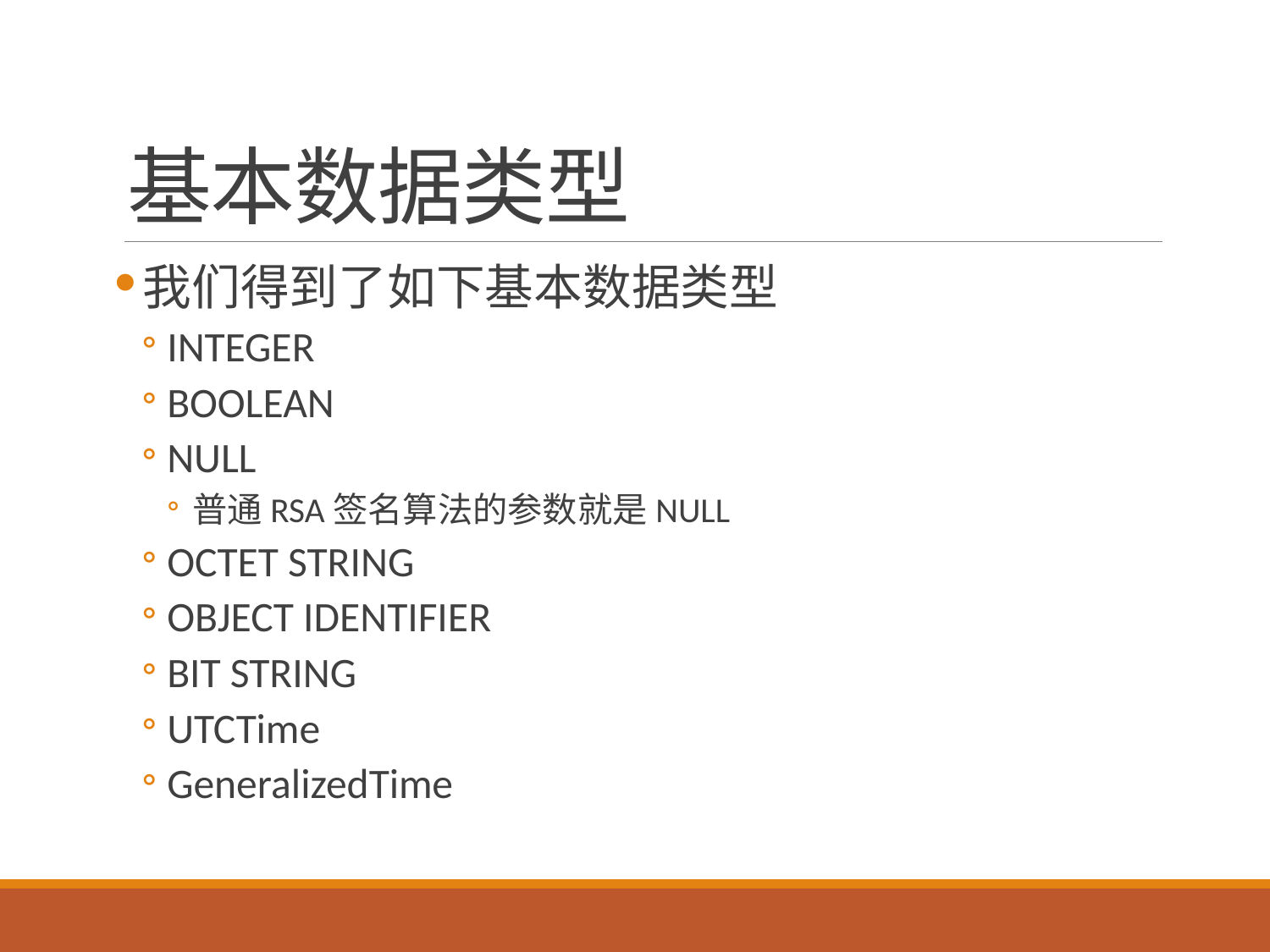

# 基本数据类型
我们得到了如下基本数据类型
INTEGER
BOOLEAN
NULL
普通RSA签名算法的参数就是NULL
OCTET STRING
OBJECT IDENTIFIER
BIT STRING
UTCTime
GeneralizedTime
40